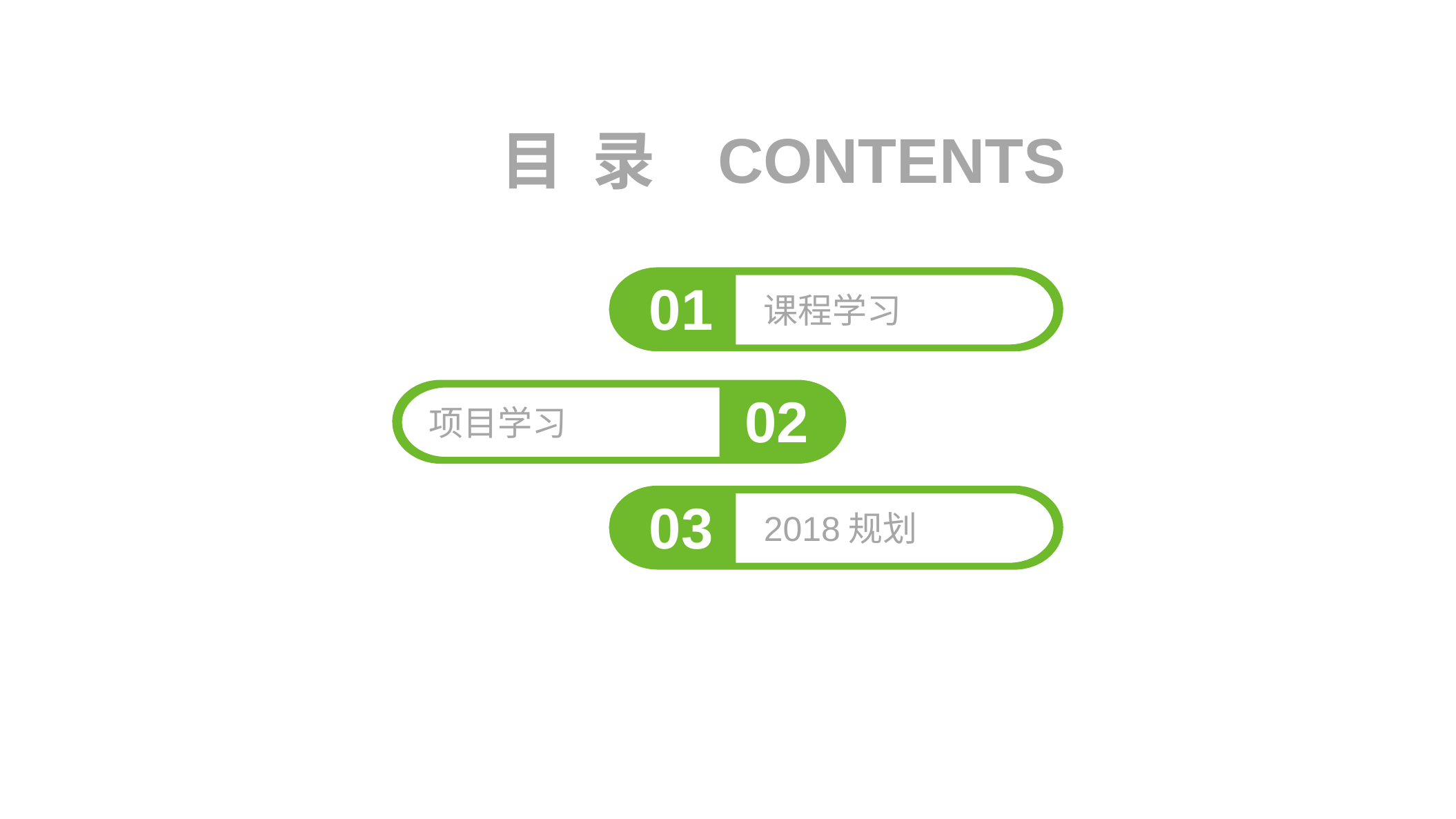

目  录
CONTENTS
课程学习
01
项目学习
02
2018规划
03
04